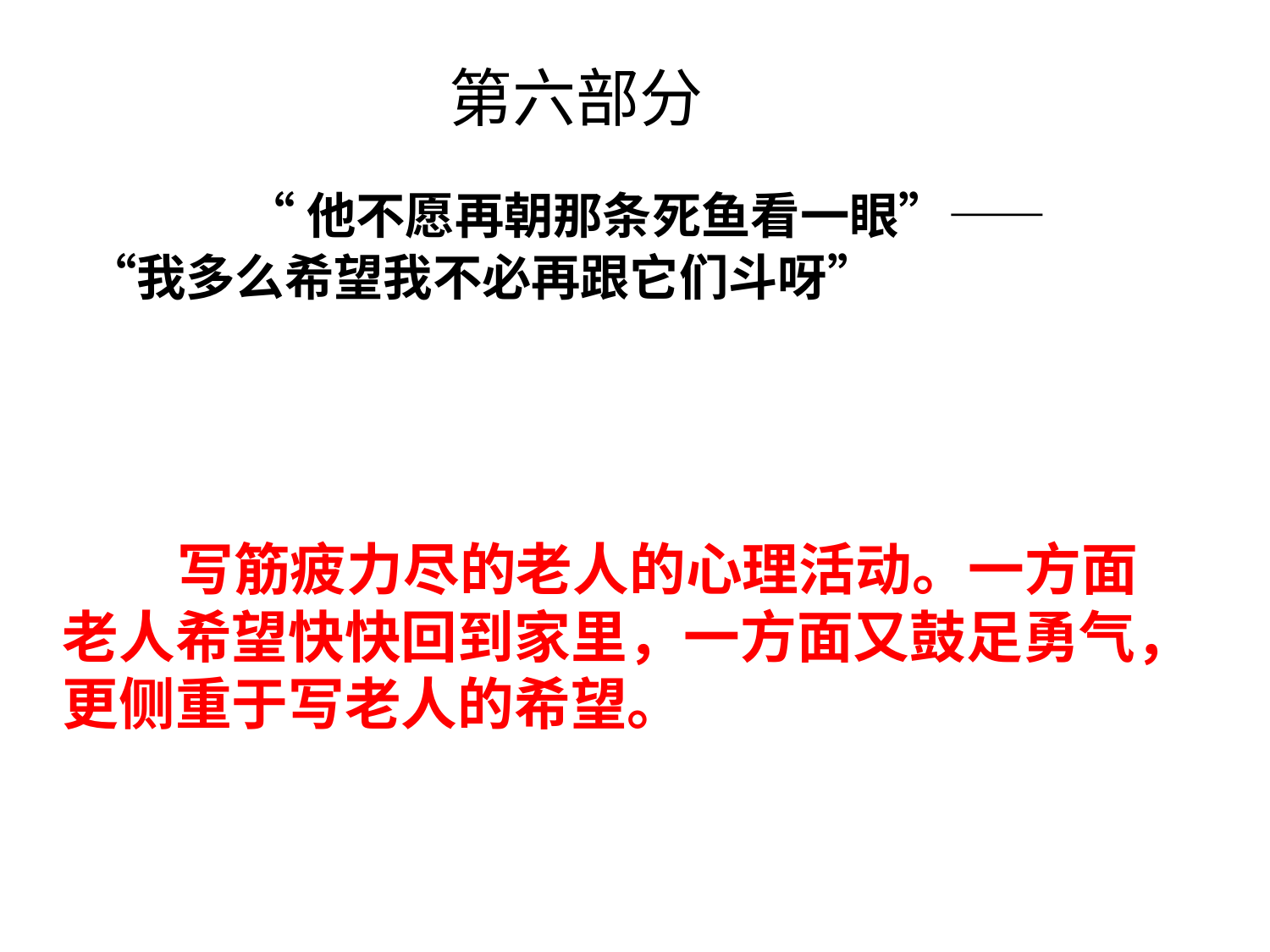

第六部分
           “他不愿再朝那条死鱼看一眼”——“我多么希望我不必再跟它们斗呀”
           写筋疲力尽的老人的心理活动。一方面老人希望快快回到家里，一方面又鼓足勇气，更侧重于写老人的希望。